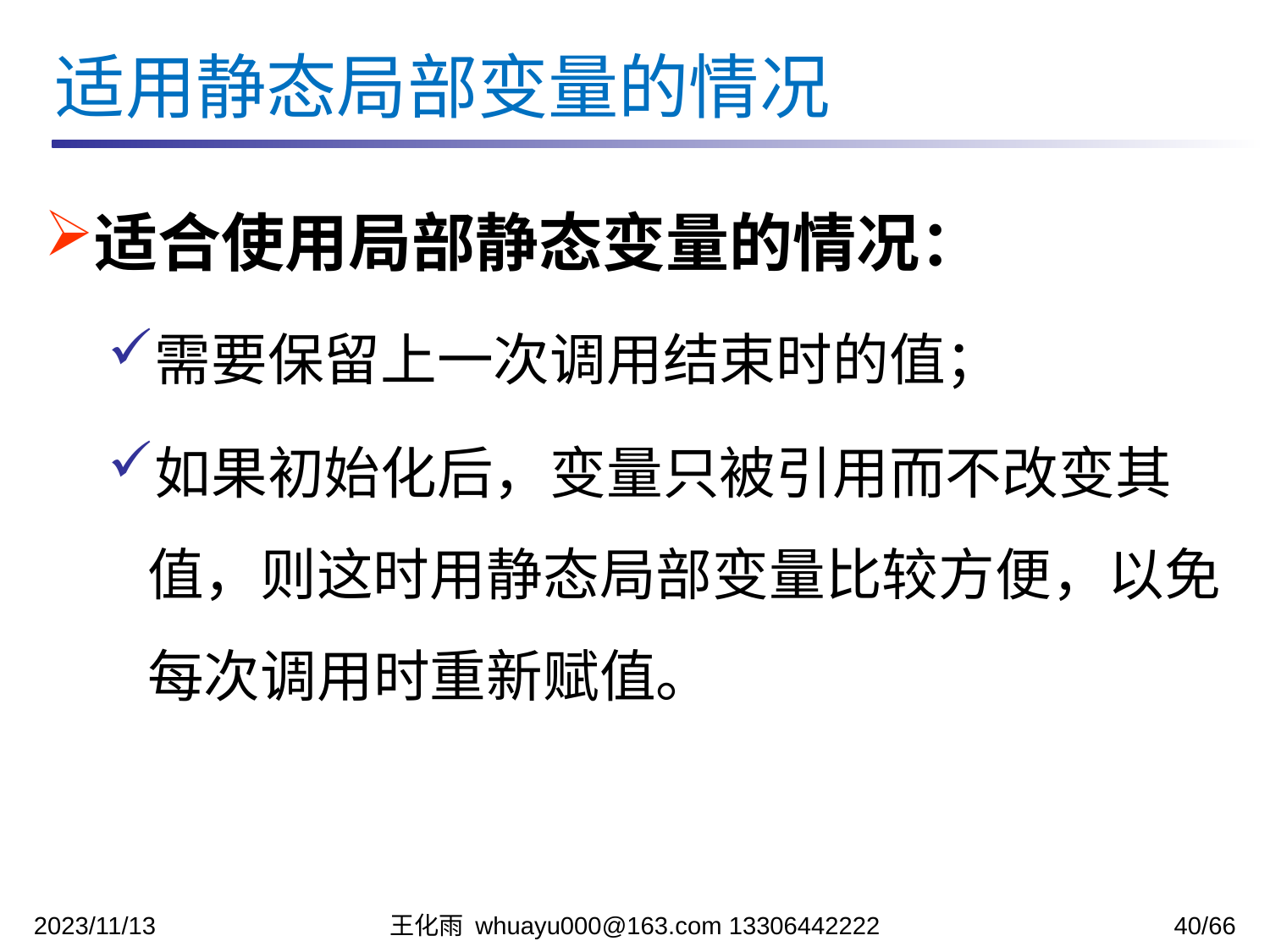

适用静态局部变量的情况
适合使用局部静态变量的情况：
需要保留上一次调用结束时的值；
如果初始化后，变量只被引用而不改变其值，则这时用静态局部变量比较方便，以免每次调用时重新赋值。
2023/11/13
王化雨 whuayu000@163.com 13306442222
40/66